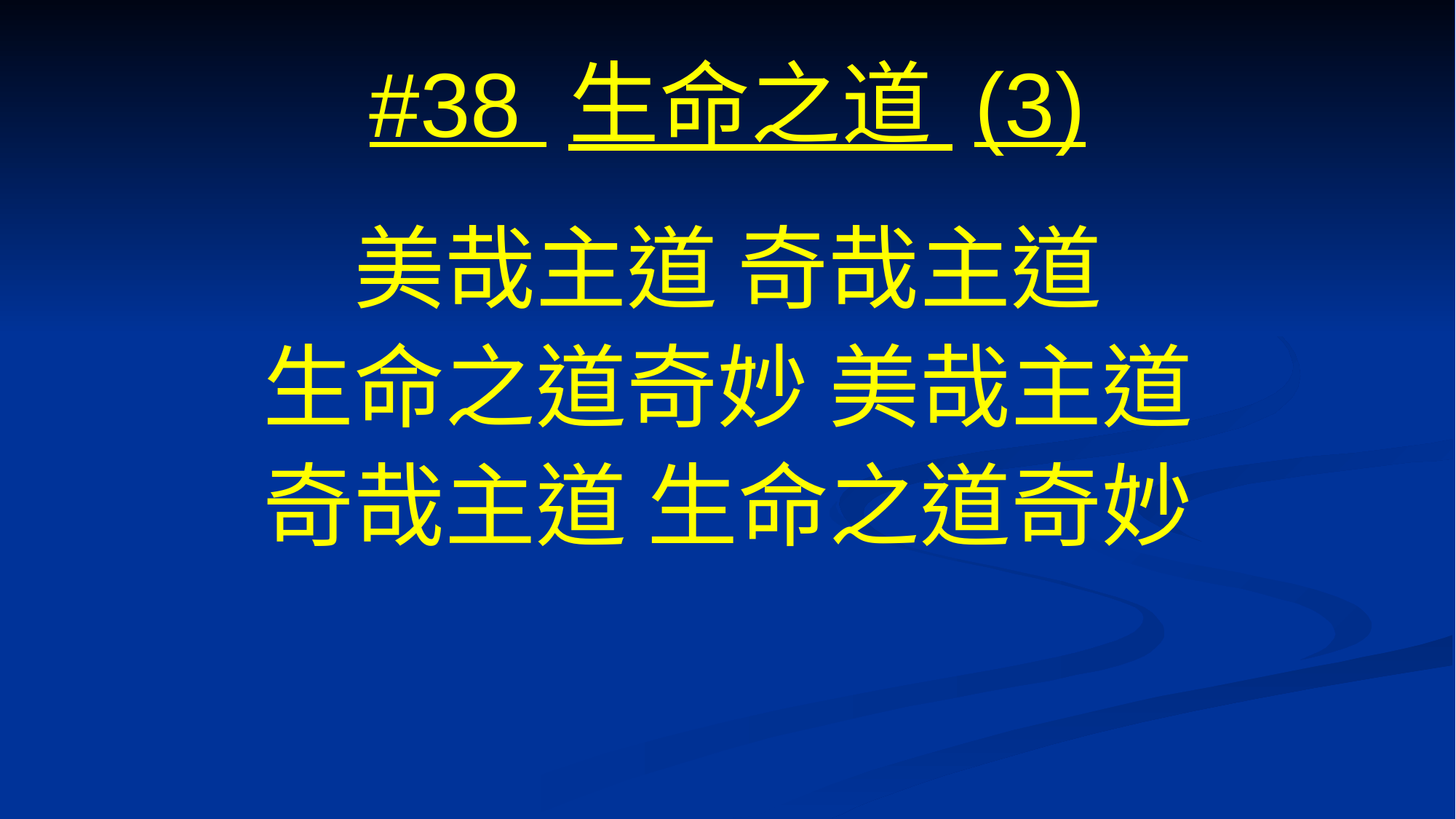

# #38 生命之道 (3)
美哉主道 奇哉主道
生命之道奇妙 美哉主道
奇哉主道 生命之道奇妙